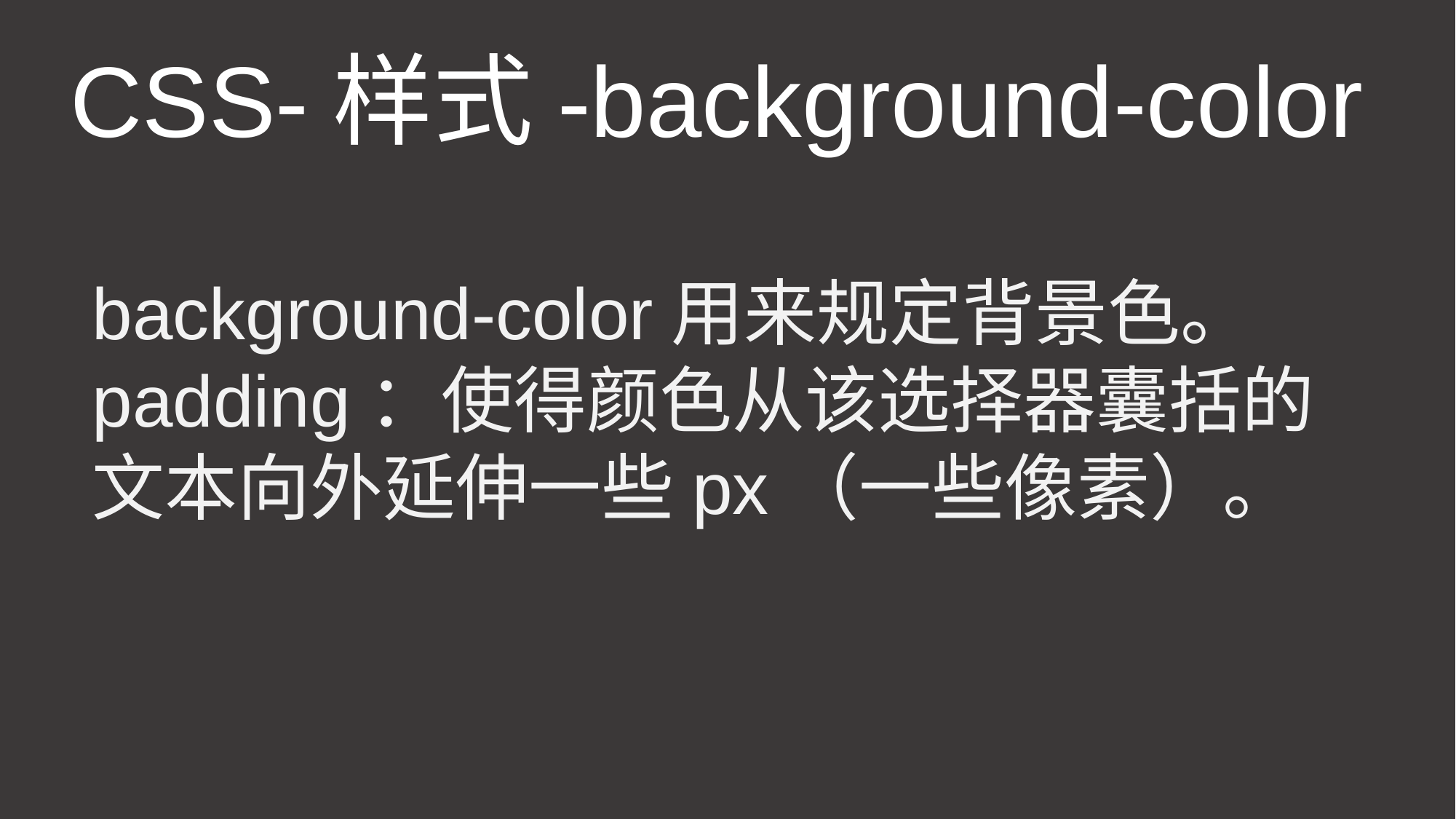

CSS-样式-background-color
background-color用来规定背景色。
padding：使得颜色从该选择器囊括的文本向外延伸一些px（一些像素）。